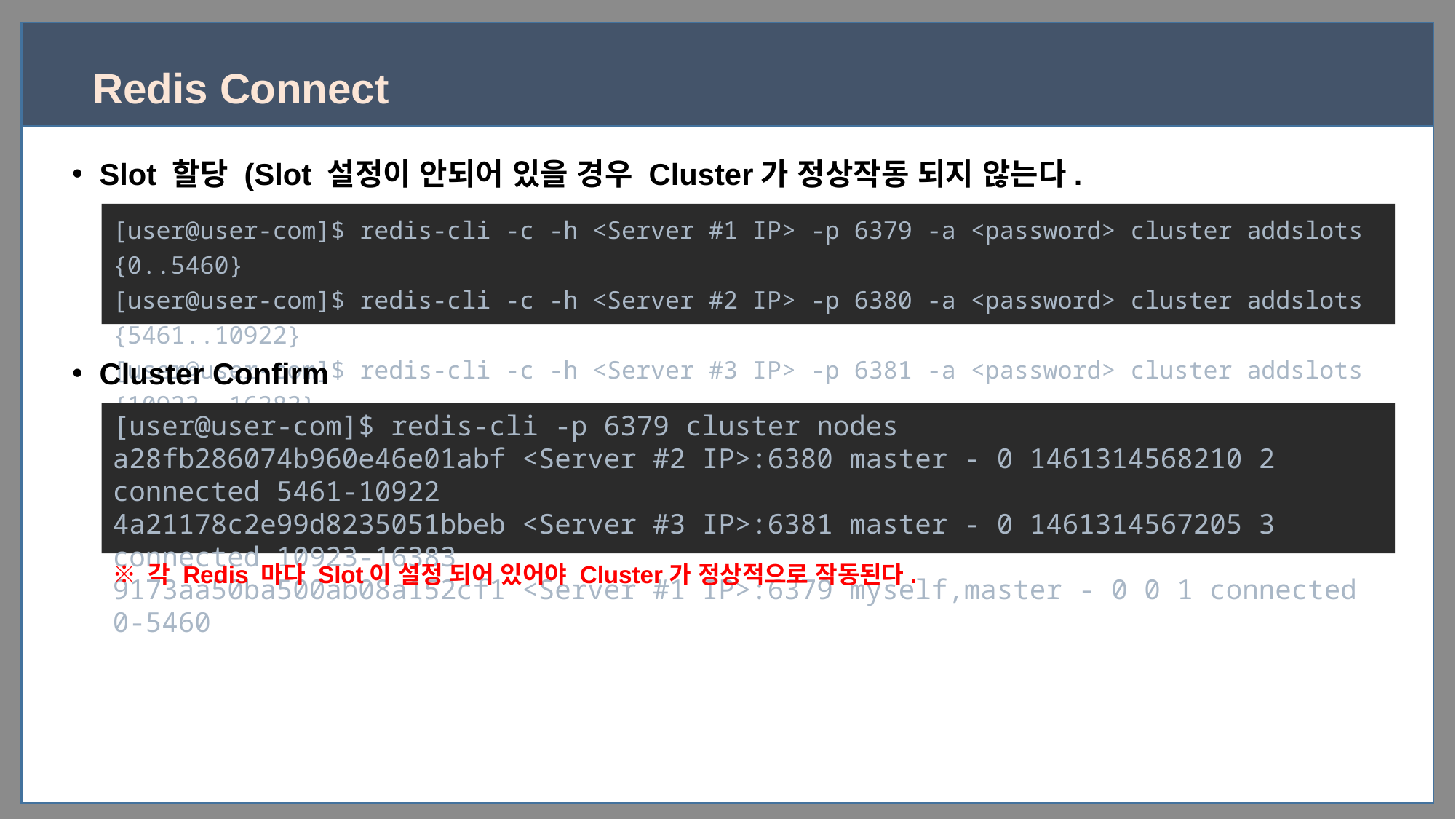

# Redis Connect
Slot 할당 (Slot 설정이 안되어 있을 경우 Cluster가 정상작동 되지 않는다.
[user@user-com]$ redis-cli -c -h <Server #1 IP> -p 6379 -a <password> cluster addslots {0..5460}
[user@user-com]$ redis-cli -c -h <Server #2 IP> -p 6380 -a <password> cluster addslots {5461..10922}
[user@user-com]$ redis-cli -c -h <Server #3 IP> -p 6381 -a <password> cluster addslots {10923..16383}
Cluster Confirm
[user@user-com]$ redis-cli -p 6379 cluster nodes
a28fb286074b960e46e01abf <Server #2 IP>:6380 master - 0 1461314568210 2 connected 5461-10922
4a21178c2e99d8235051bbeb <Server #3 IP>:6381 master - 0 1461314567205 3 connected 10923-16383
9173aa50ba500ab08a152cf1 <Server #1 IP>:6379 myself,master - 0 0 1 connected 0-5460
※ 각 Redis 마다 Slot이 설정 되어 있어야 Cluster가 정상적으로 작동된다.